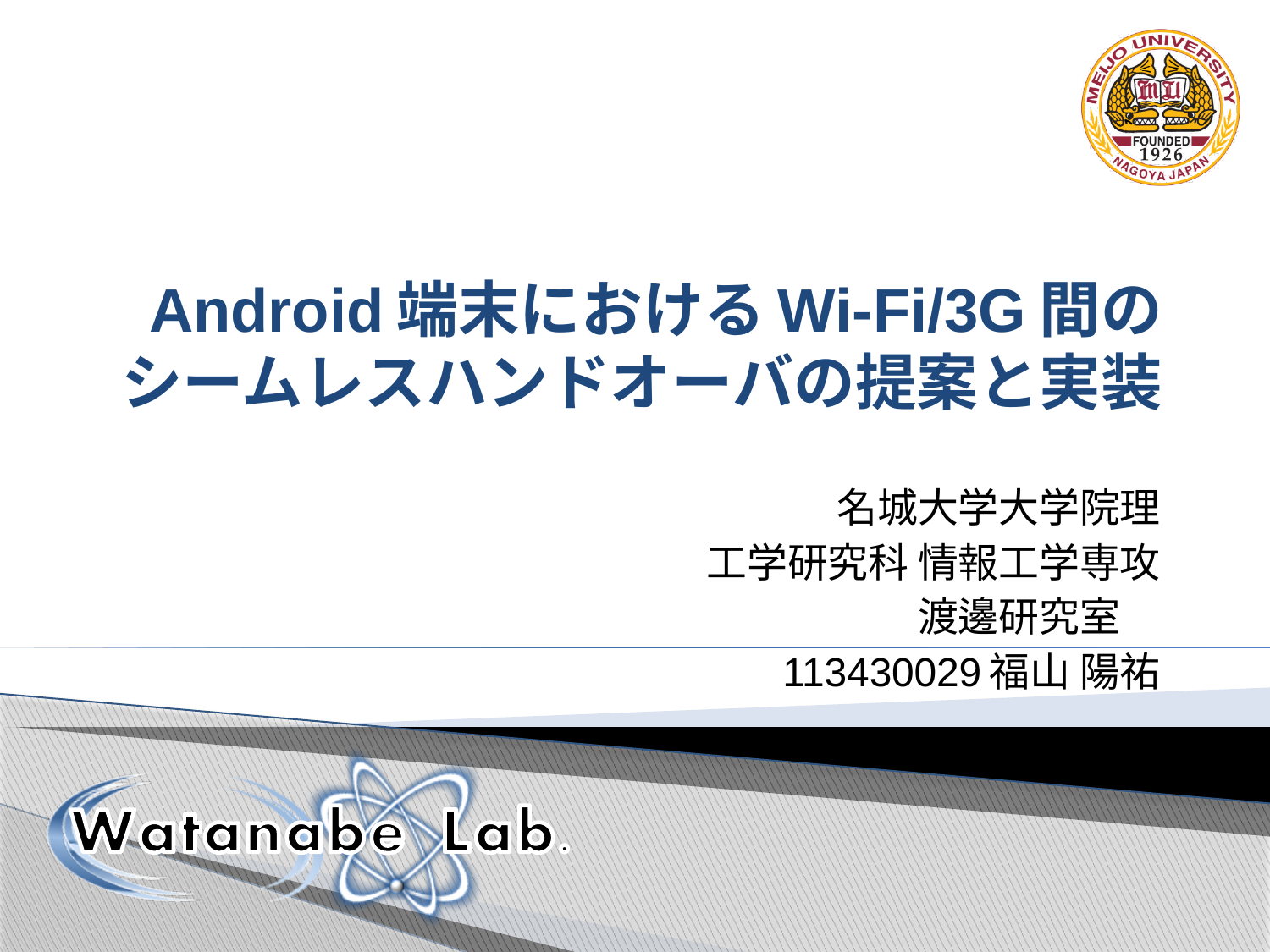

# Android端末におけるWi-Fi/3G間のシームレスハンドオーバの提案と実装
名城大学大学院理
工学研究科 情報工学専攻
渡邊研究室
113430029福山 陽祐